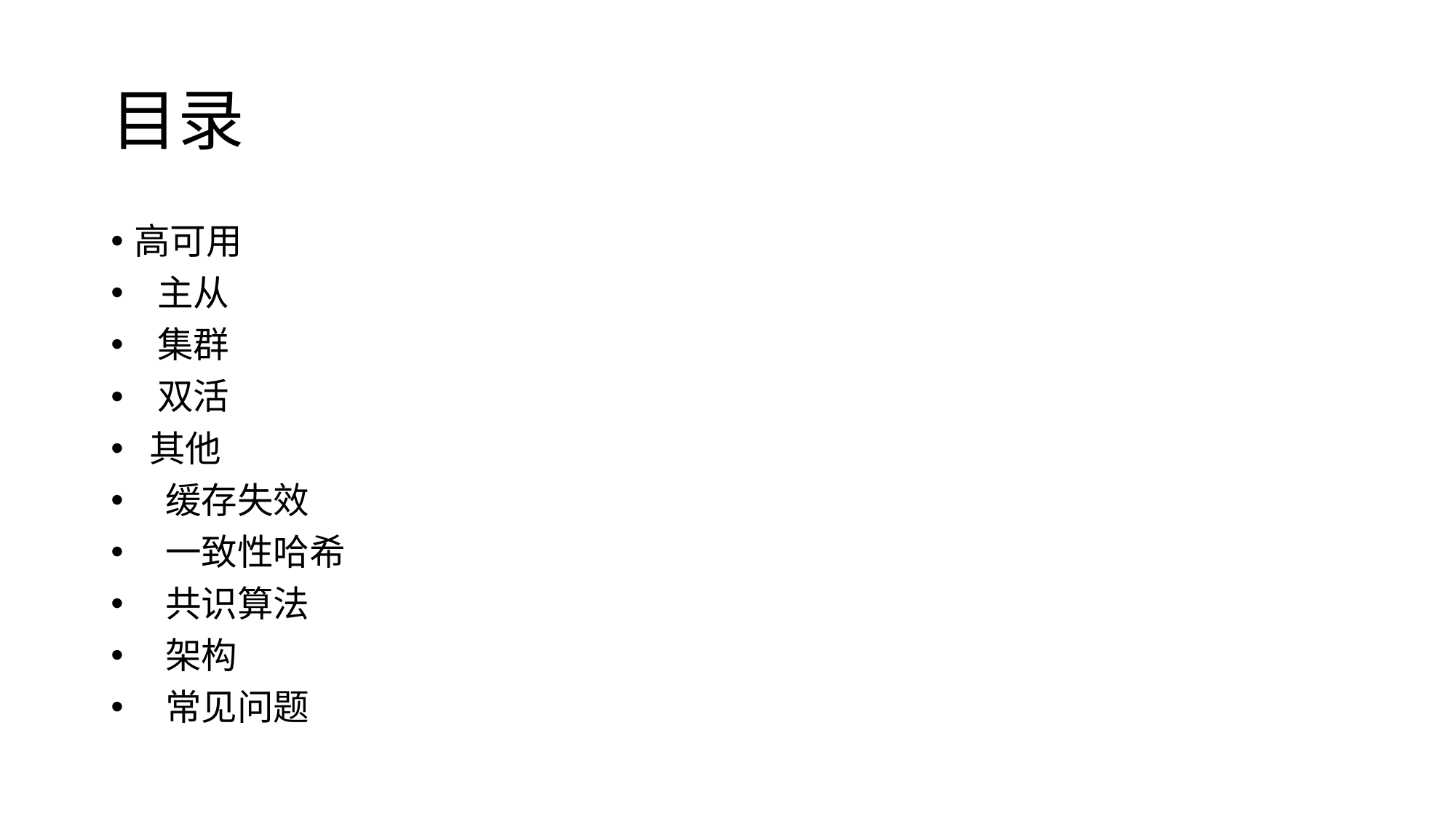

# 目录
高可用
  主从
  集群
  双活
 其他
   缓存失效
   一致性哈希
   共识算法
   架构
   常见问题